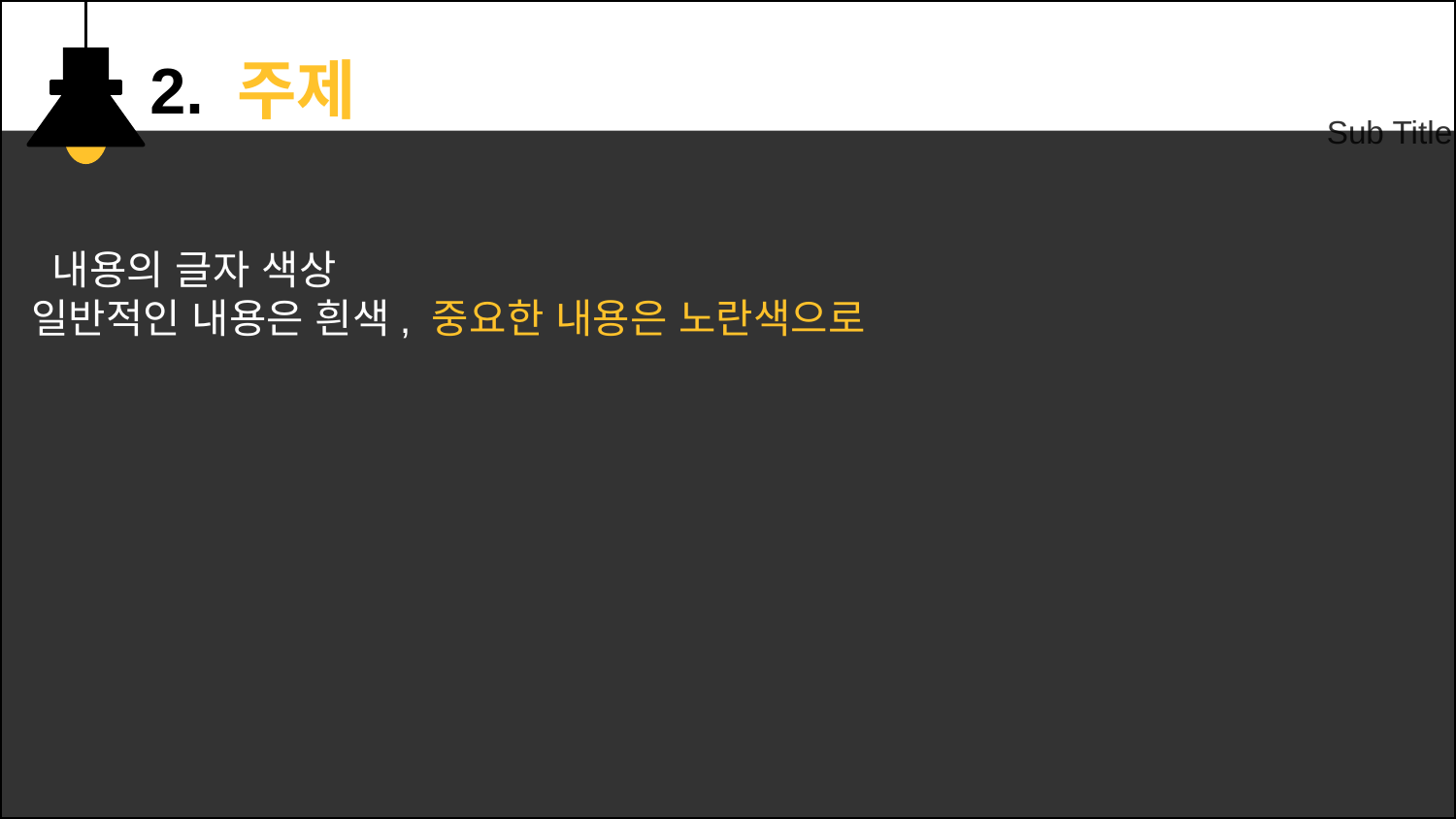

2. 주제
Sub Title
 내용의 글자 색상
일반적인 내용은 흰색, 중요한 내용은 노란색으로